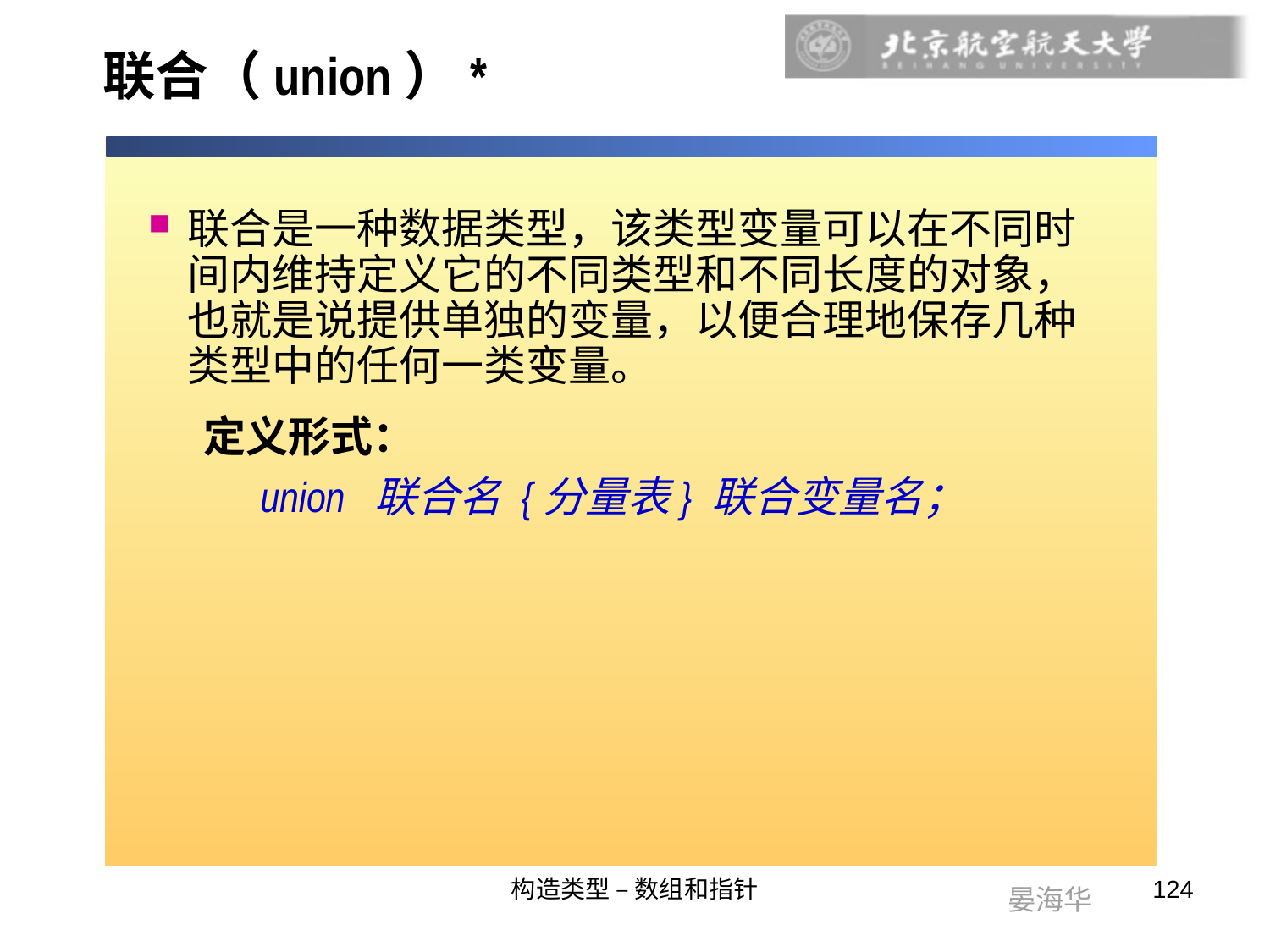

# 联合（union）*
联合是一种数据类型，该类型变量可以在不同时间内维持定义它的不同类型和不同长度的对象，也就是说提供单独的变量，以便合理地保存几种类型中的任何一类变量。
定义形式：
union  联合名 {分量表} 联合变量名；
构造类型 – 数组和指针
124